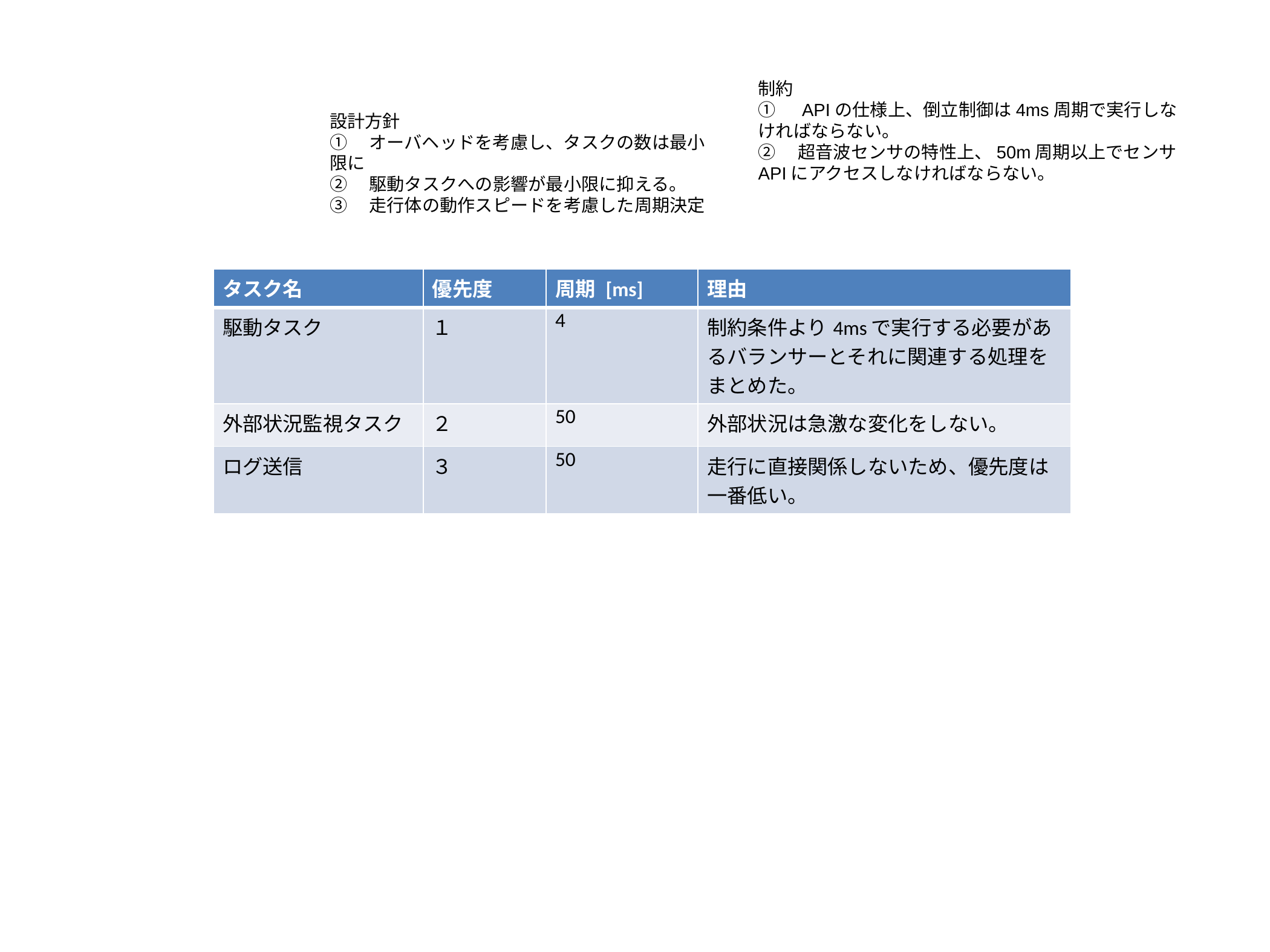

制約
①　APIの仕様上、倒立制御は4ms周期で実行しなければならない。
②　超音波センサの特性上、50m周期以上でセンサAPIにアクセスしなければならない。

設計方針
①　オーバヘッドを考慮し、タスクの数は最小限に
②　駆動タスクへの影響が最小限に抑える。
③　走行体の動作スピードを考慮した周期決定
| タスク名 | 優先度 | 周期 [ms] | 理由 |
| --- | --- | --- | --- |
| 駆動タスク | １ | 4 | 制約条件より4msで実行する必要があるバランサーとそれに関連する処理をまとめた。 |
| 外部状況監視タスク | ２ | 50 | 外部状況は急激な変化をしない。 |
| ログ送信 | ３ | 50 | 走行に直接関係しないため、優先度は一番低い。 |